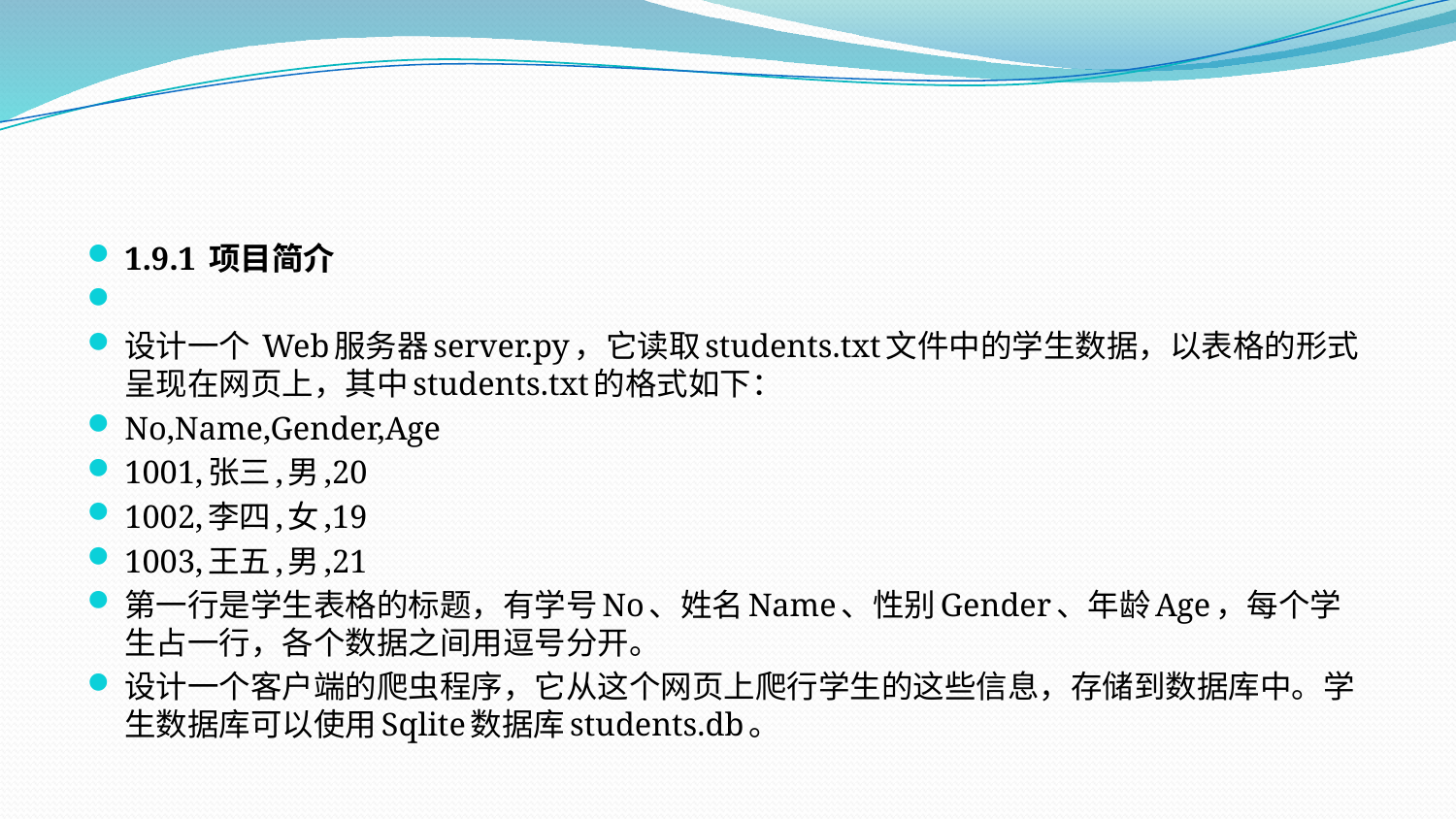

#
1.9.1 项目简介

设计一个 Web服务器server.py，它读取students.txt文件中的学生数据，以表格的形式呈现在网页上，其中students.txt的格式如下：
No,Name,Gender,Age
1001,张三,男,20
1002,李四,女,19
1003,王五,男,21
第一行是学生表格的标题，有学号No、姓名Name、性别Gender、年龄Age，每个学生占一行，各个数据之间用逗号分开。
设计一个客户端的爬虫程序，它从这个网页上爬行学生的这些信息，存储到数据库中。学生数据库可以使用Sqlite数据库students.db。